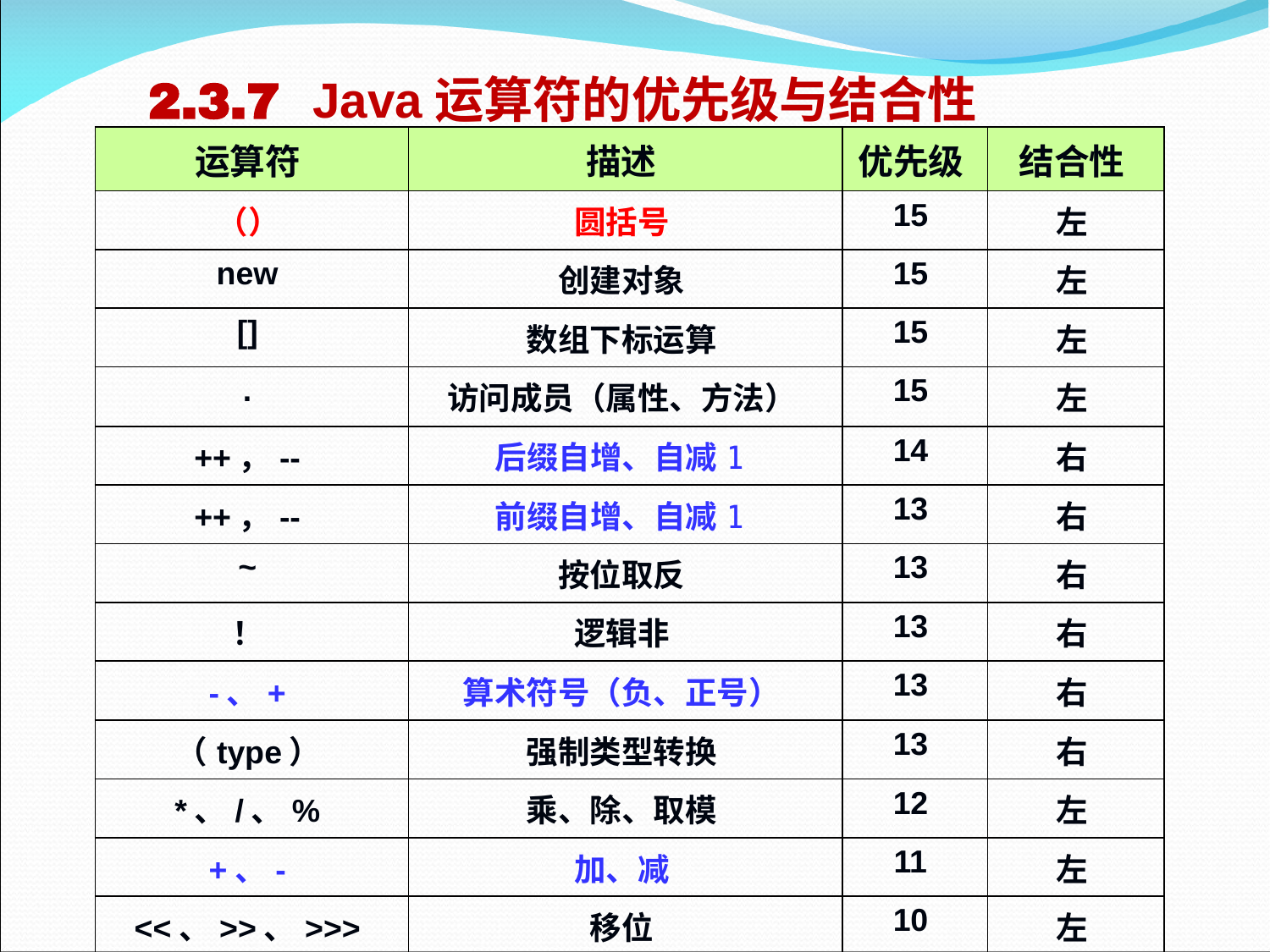

# 2.3.7  Java运算符的优先级与结合性
| 运算符 | 描述 | 优先级 | 结合性 |
| --- | --- | --- | --- |
| （） | 圆括号 | 15 | 左 |
| new | 创建对象 | 15 | 左 |
| [] | 数组下标运算 | 15 | 左 |
| . | 访问成员（属性、方法） | 15 | 左 |
| ++，-- | 后缀自增、自减1 | 14 | 右 |
| ++，-- | 前缀自增、自减1 | 13 | 右 |
| ~ | 按位取反 | 13 | 右 |
| ！ | 逻辑非 | 13 | 右 |
| -、+ | 算术符号（负、正号） | 13 | 右 |
| （type） | 强制类型转换 | 13 | 右 |
| \*、/、% | 乘、除、取模 | 12 | 左 |
| +、- | 加、减 | 11 | 左 |
| <<、>>、>>> | 移位 | 10 | 左 |